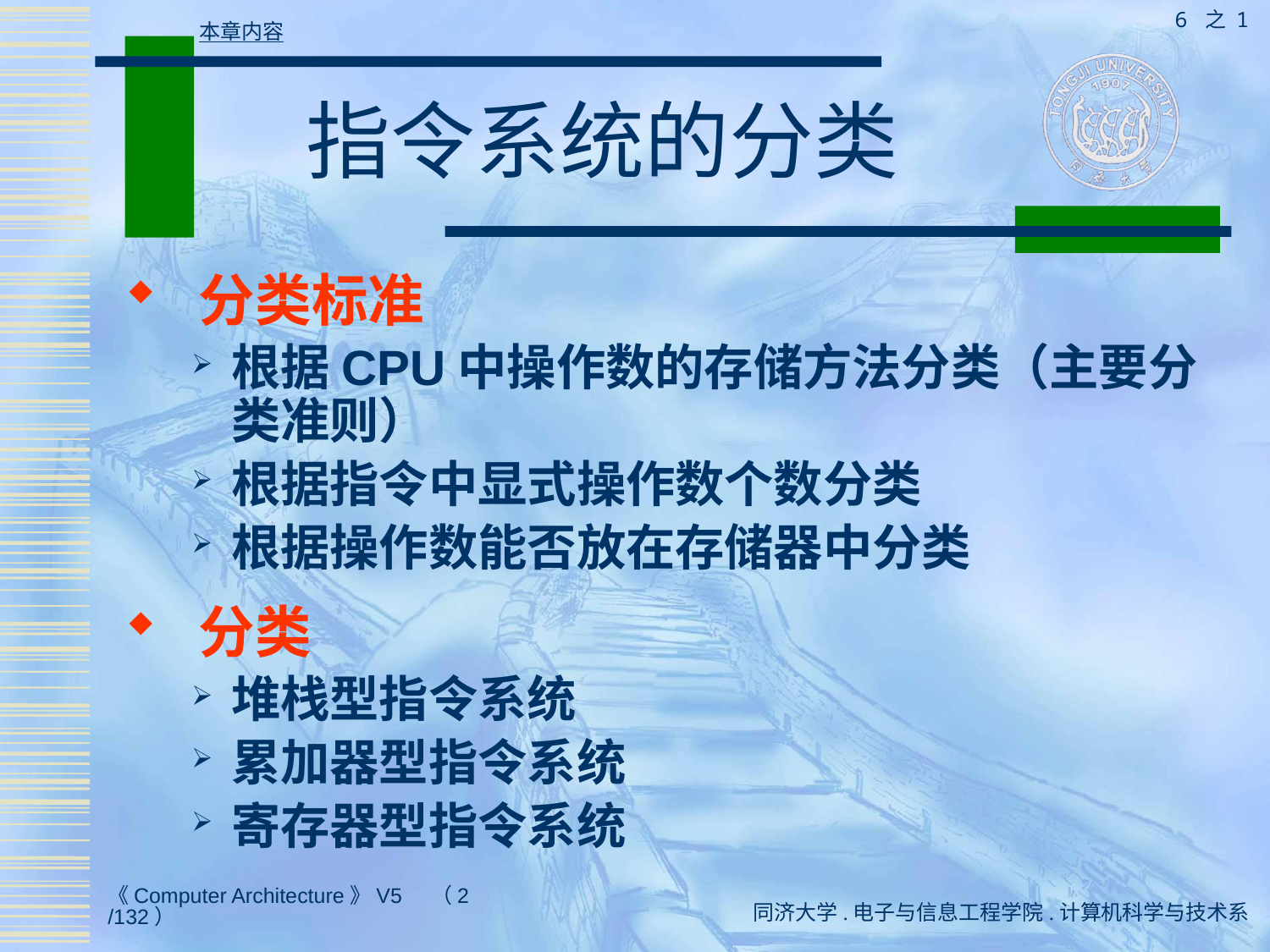

6 之 1
本章内容
# 指令系统的分类
  分类标准
根据CPU中操作数的存储方法分类（主要分类准则）
根据指令中显式操作数个数分类
根据操作数能否放在存储器中分类
  分类
堆栈型指令系统
累加器型指令系统
寄存器型指令系统